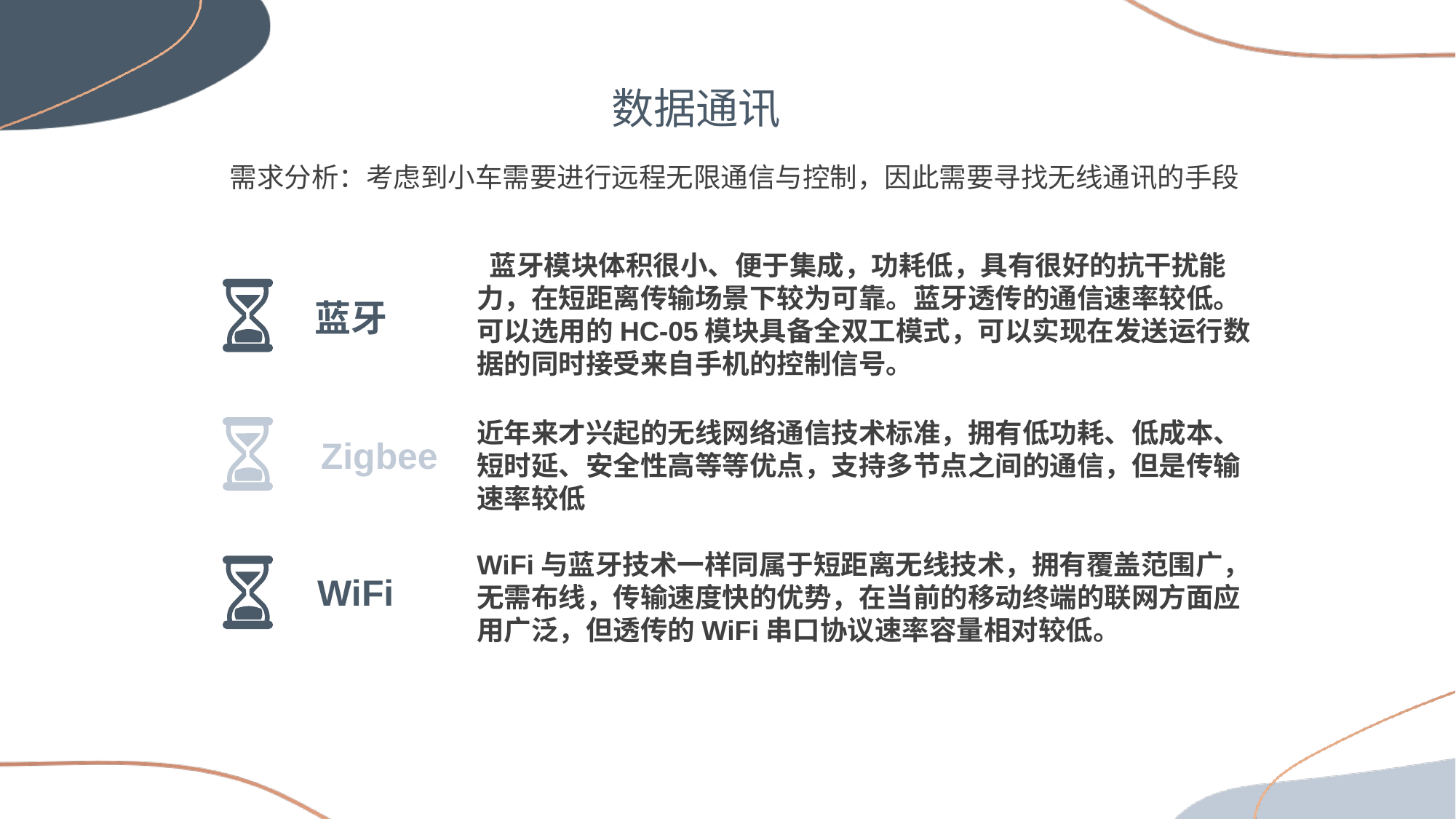

数据通讯
需求分析：考虑到小车需要进行远程无限通信与控制，因此需要寻找无线通讯的手段
 蓝牙模块体积很小、便于集成，功耗低，具有很好的抗干扰能力，在短距离传输场景下较为可靠。蓝牙透传的通信速率较低。
可以选用的HC-05模块具备全双工模式，可以实现在发送运行数据的同时接受来自手机的控制信号。

蓝牙
近年来才兴起的无线网络通信技术标准，拥有低功耗、低成本、短时延、安全性高等等优点，支持多节点之间的通信，但是传输速率较低

Zigbee
WiFi与蓝牙技术一样同属于短距离无线技术，拥有覆盖范围广，无需布线，传输速度快的优势，在当前的移动终端的联网方面应用广泛，但透传的WiFi串口协议速率容量相对较低。

WiFi